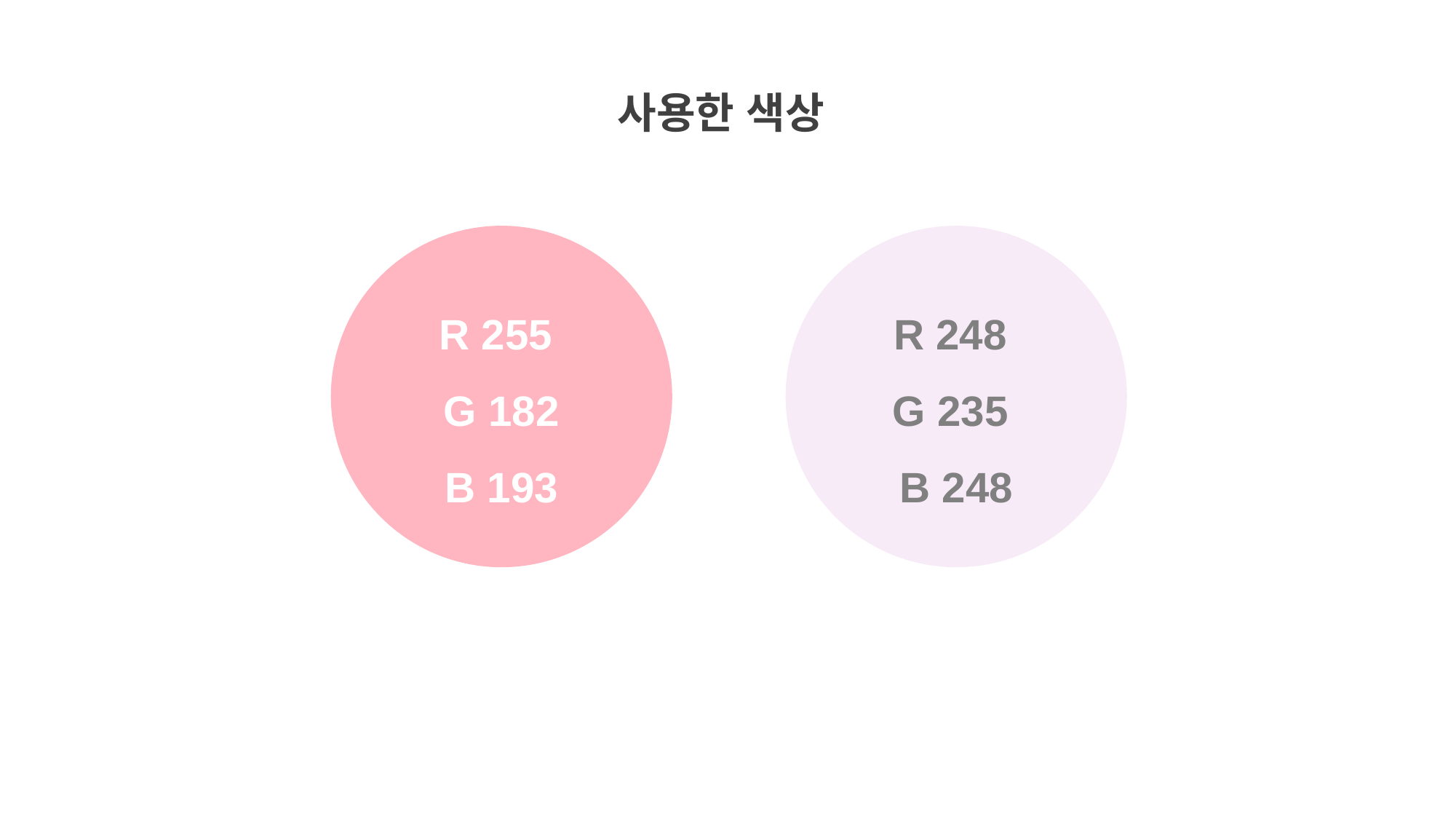

사용한 색상
R 255
G 182
B 193
R 248
G 235
B 248